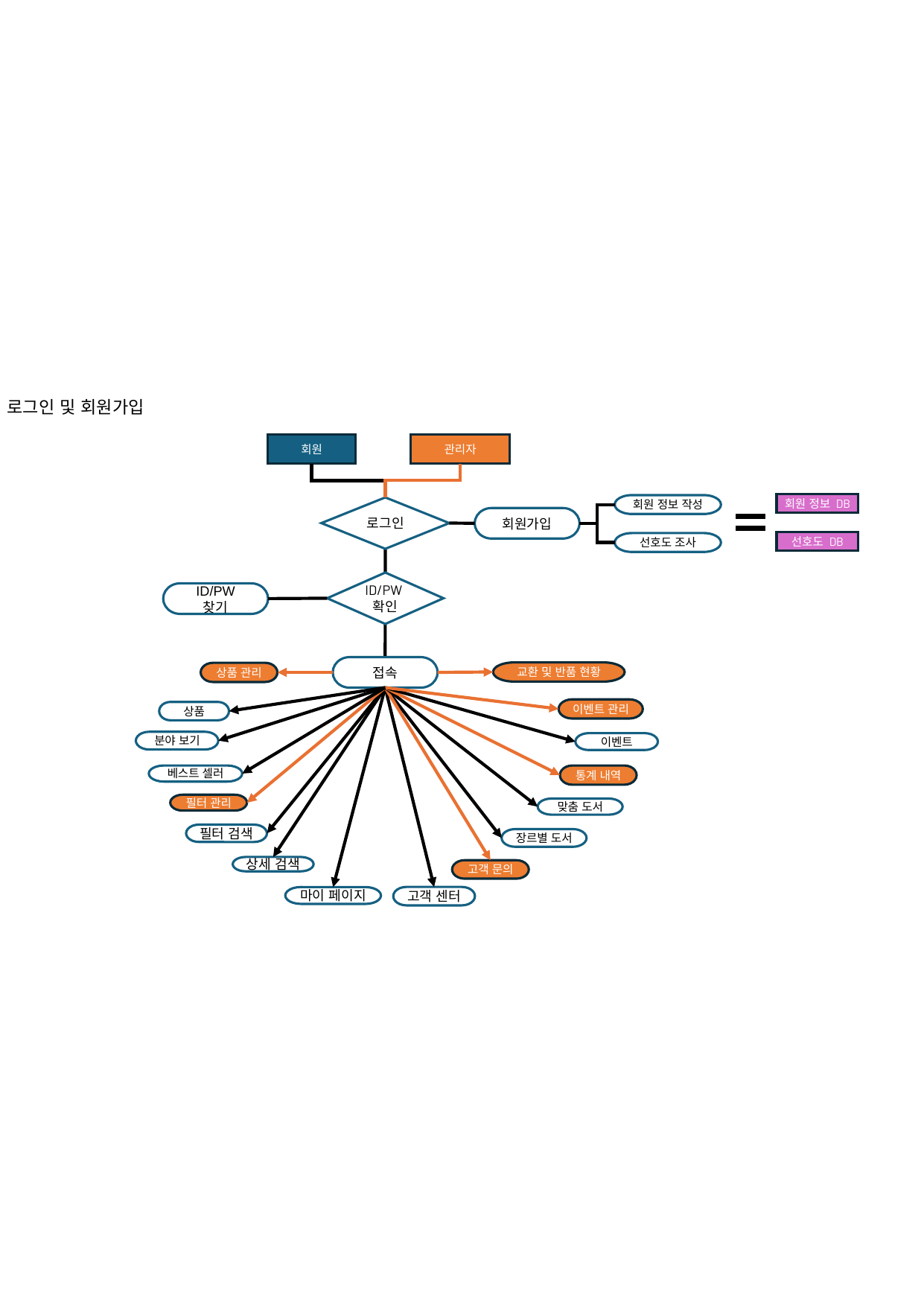

로그인 및 회원가입
관리자
회원
회원 정보 DB
회원 정보 작성
로그인

회원가입
선호도 DB
선호도 조사
ID/PW확인
ID/PW
찾기
접속
교환 및 반품 현황
상품 관리
이벤트 관리
상품
분야 보기
이벤트
통계 내역
베스트 셀러
필터 관리
맞춤 도서
필터 검색
장르별 도서
상세 검색
고객 문의
고객 센터
마이 페이지